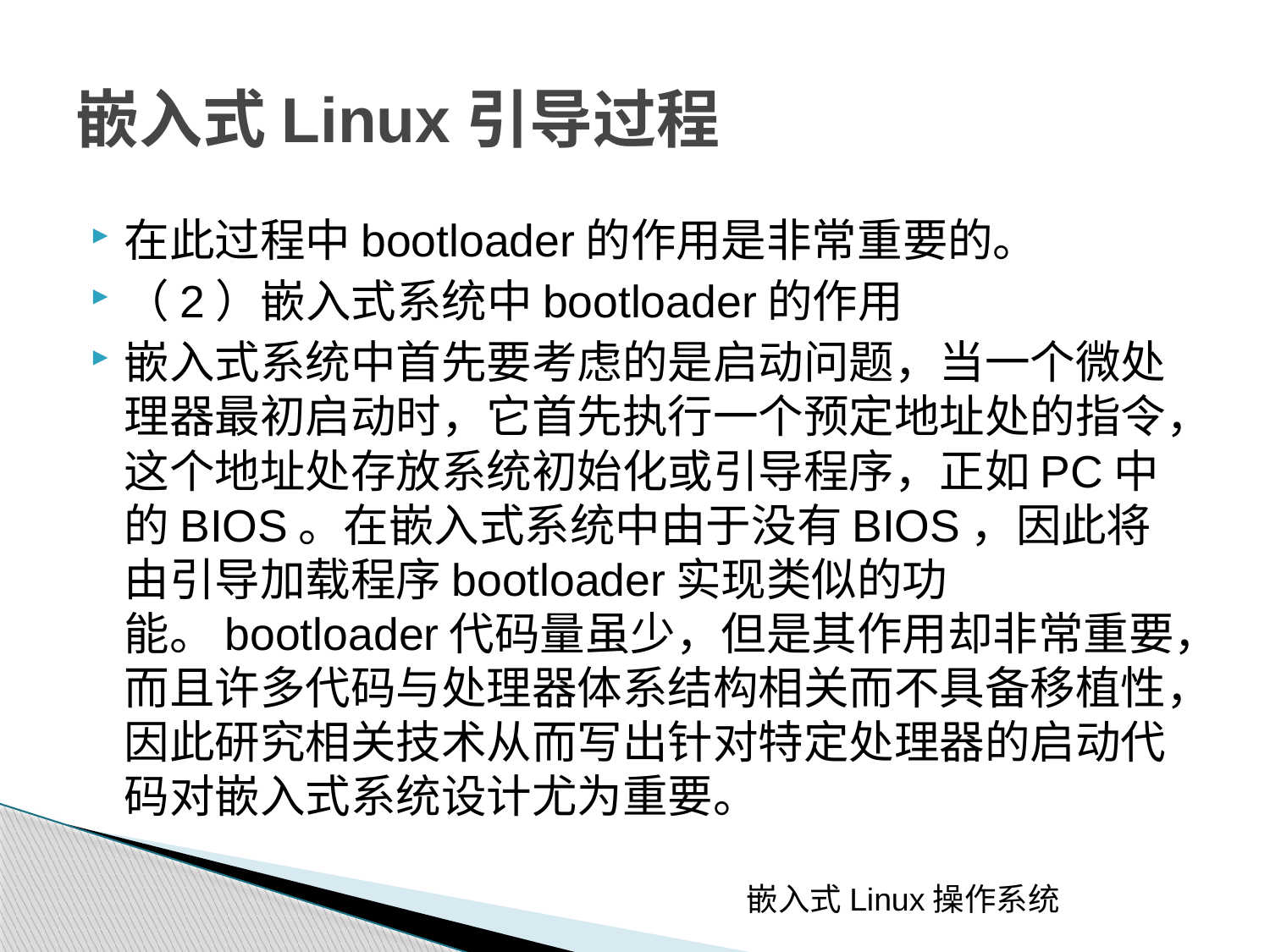

# 嵌入式Linux引导过程
在此过程中bootloader的作用是非常重要的。
（2）嵌入式系统中bootloader的作用
嵌入式系统中首先要考虑的是启动问题，当一个微处理器最初启动时，它首先执行一个预定地址处的指令，这个地址处存放系统初始化或引导程序，正如PC中的BIOS。在嵌入式系统中由于没有BIOS，因此将由引导加载程序bootloader实现类似的功能。bootloader代码量虽少，但是其作用却非常重要，而且许多代码与处理器体系结构相关而不具备移植性，因此研究相关技术从而写出针对特定处理器的启动代码对嵌入式系统设计尤为重要。
嵌入式Linux操作系统